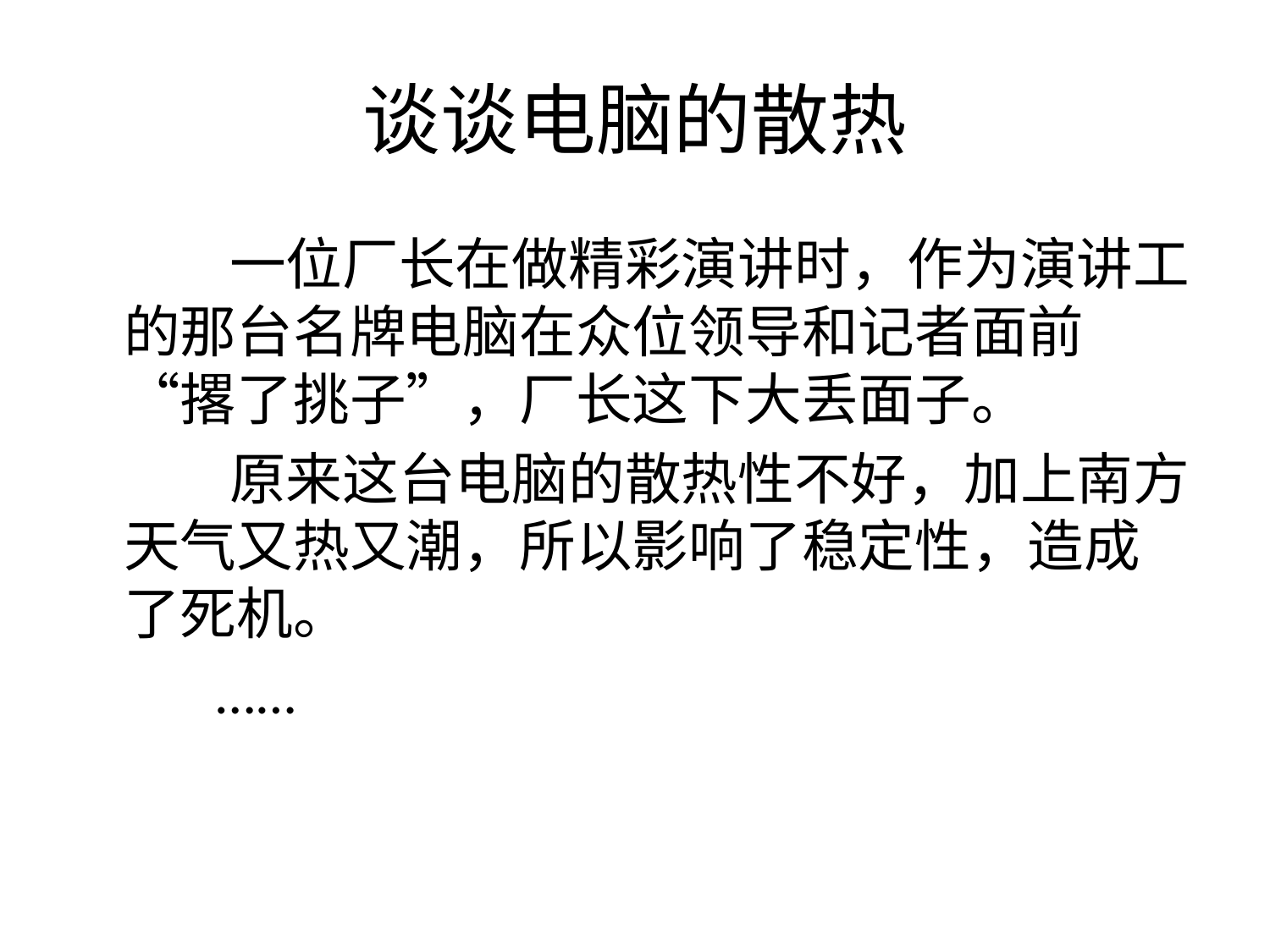

# 谈谈电脑的散热
           一位厂长在做精彩演讲时，作为演讲工的那台名牌电脑在众位领导和记者面前“撂了挑子”，厂长这下大丢面子。
           原来这台电脑的散热性不好，加上南方天气又热又潮，所以影响了稳定性，造成了死机。
           …...